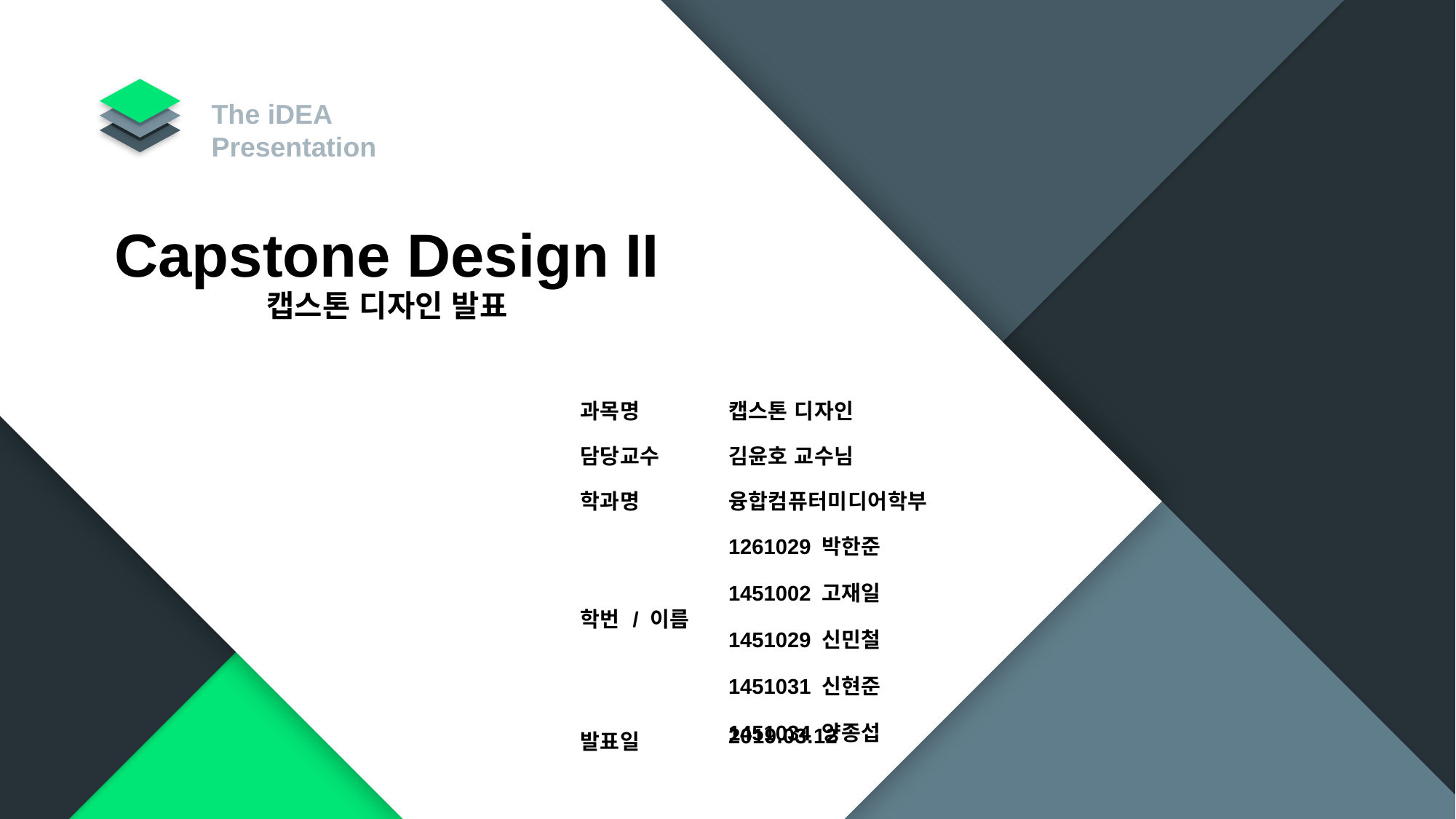

The iDEA Presentation
Capstone Design II
캡스톤 디자인 발표
| 과목명 | 캡스톤 디자인 |
| --- | --- |
| 담당교수 | 김윤호 교수님 |
| 학과명 | 융합컴퓨터미디어학부 |
| 학번 / 이름 | 1261029 박한준 1451002 고재일 1451029 신민철 1451031 신현준 1451034 양종섭 |
| 발표일 | 2019.03.12 |